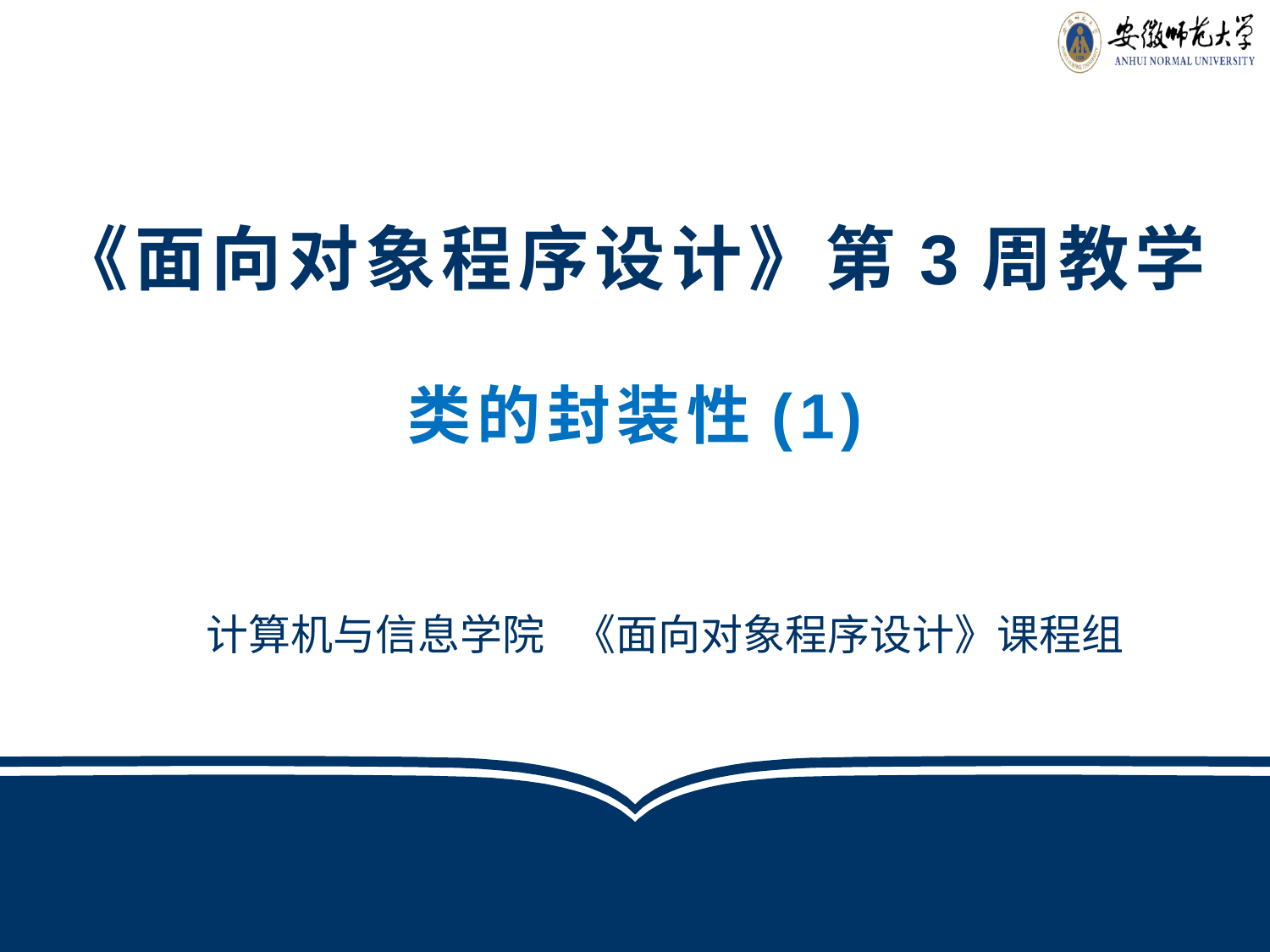

《面向对象程序设计》第3周教学
类的封装性(1)
计算机与信息学院   《面向对象程序设计》课程组